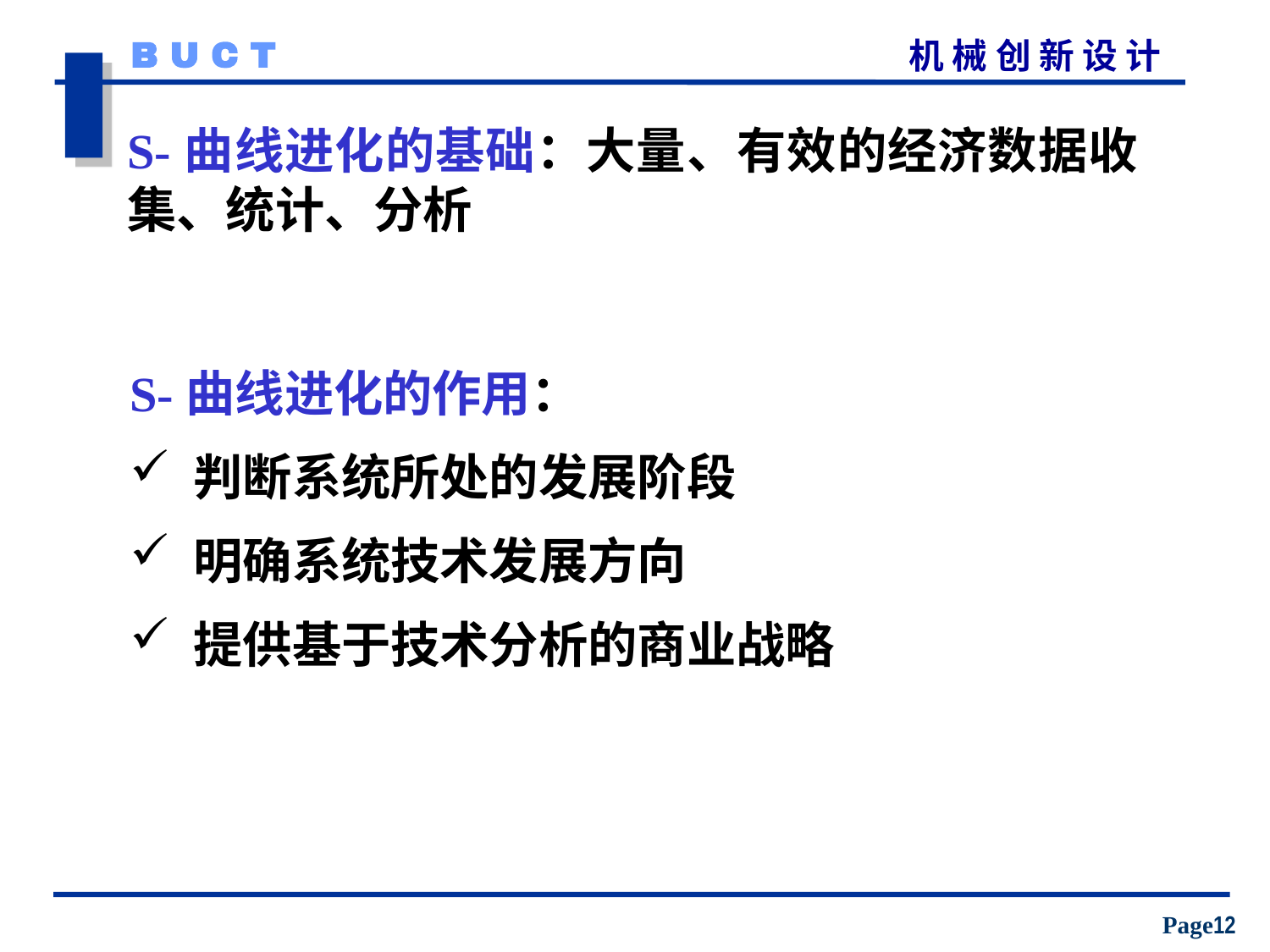

S-曲线进化的基础：大量、有效的经济数据收集、统计、分析
S-曲线进化的作用：
判断系统所处的发展阶段
明确系统技术发展方向
提供基于技术分析的商业战略
Page12